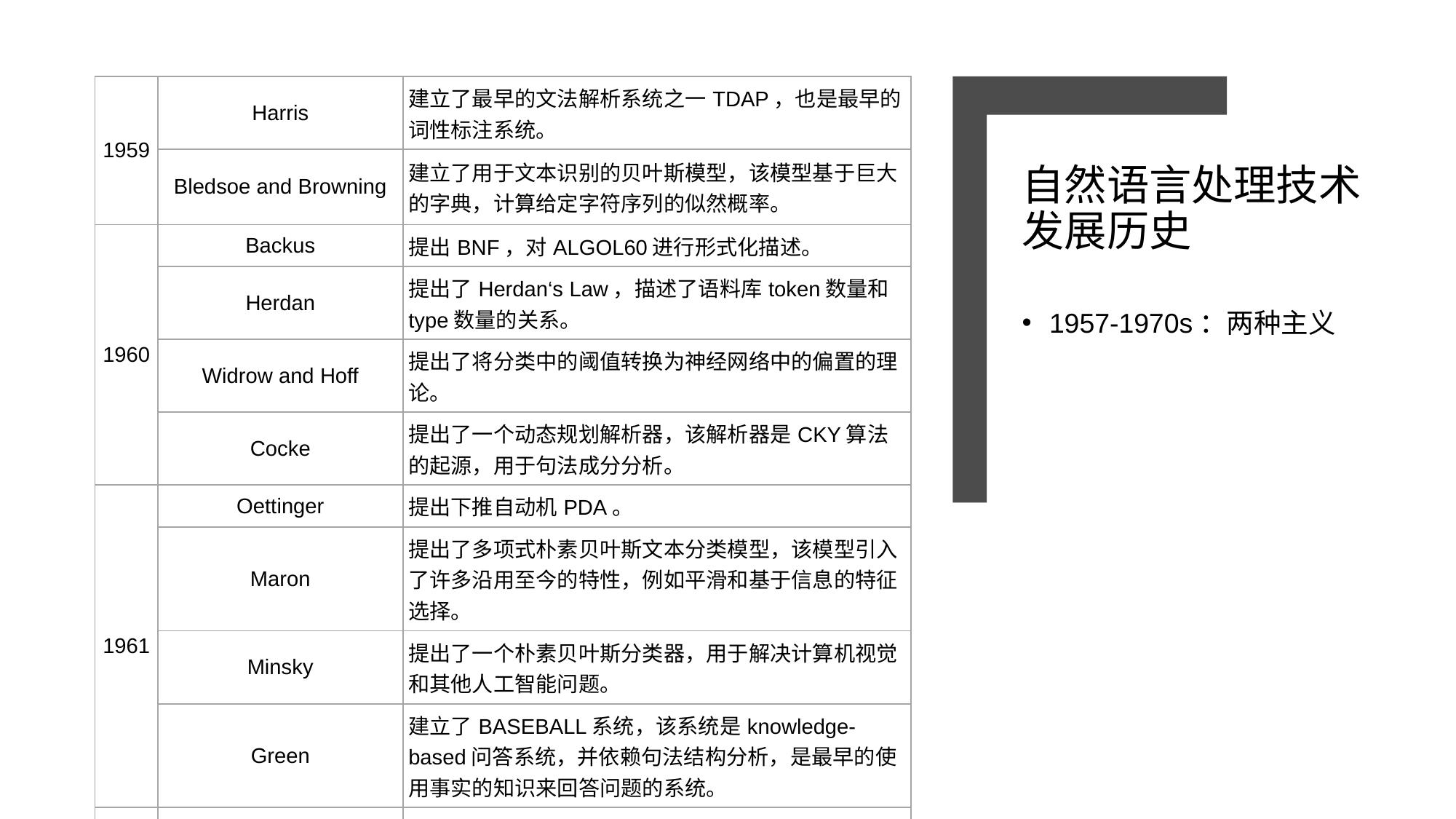

| 1959 | Harris | 建立了最早的文法解析系统之一TDAP，也是最早的词性标注系统。 |
| --- | --- | --- |
|  | Bledsoe and Browning | 建立了用于文本识别的贝叶斯模型，该模型基于巨大的字典，计算给定字符序列的似然概率。 |
| 1960 | Backus | 提出BNF，对ALGOL60进行形式化描述。 |
|  | Herdan | 提出了Herdan‘s Law，描述了语料库token数量和type数量的关系。 |
|  | Widrow and Hoff | 提出了将分类中的阈值转换为神经网络中的偏置的理论。 |
|  | Cocke | 提出了一个动态规划解析器，该解析器是CKY算法的起源，用于句法成分分析。 |
| 1961 | Oettinger | 提出下推自动机PDA。 |
|  | Maron | 提出了多项式朴素贝叶斯文本分类模型，该模型引入了许多沿用至今的特性，例如平滑和基于信息的特征选择。 |
|  | Minsky | 提出了一个朴素贝叶斯分类器，用于解决计算机视觉和其他人工智能问题。 |
|  | Green | 建立了BASEBALL系统，该系统是knowledge-based问答系统，并依赖句法结构分析，是最早的使用事实的知识来回答问题的系统。 |
| 1962 | Chomsky | 证明PDA和CFG的等价性。 |

# 自然语言处理技术发展历史
1957-1970s：两种主义